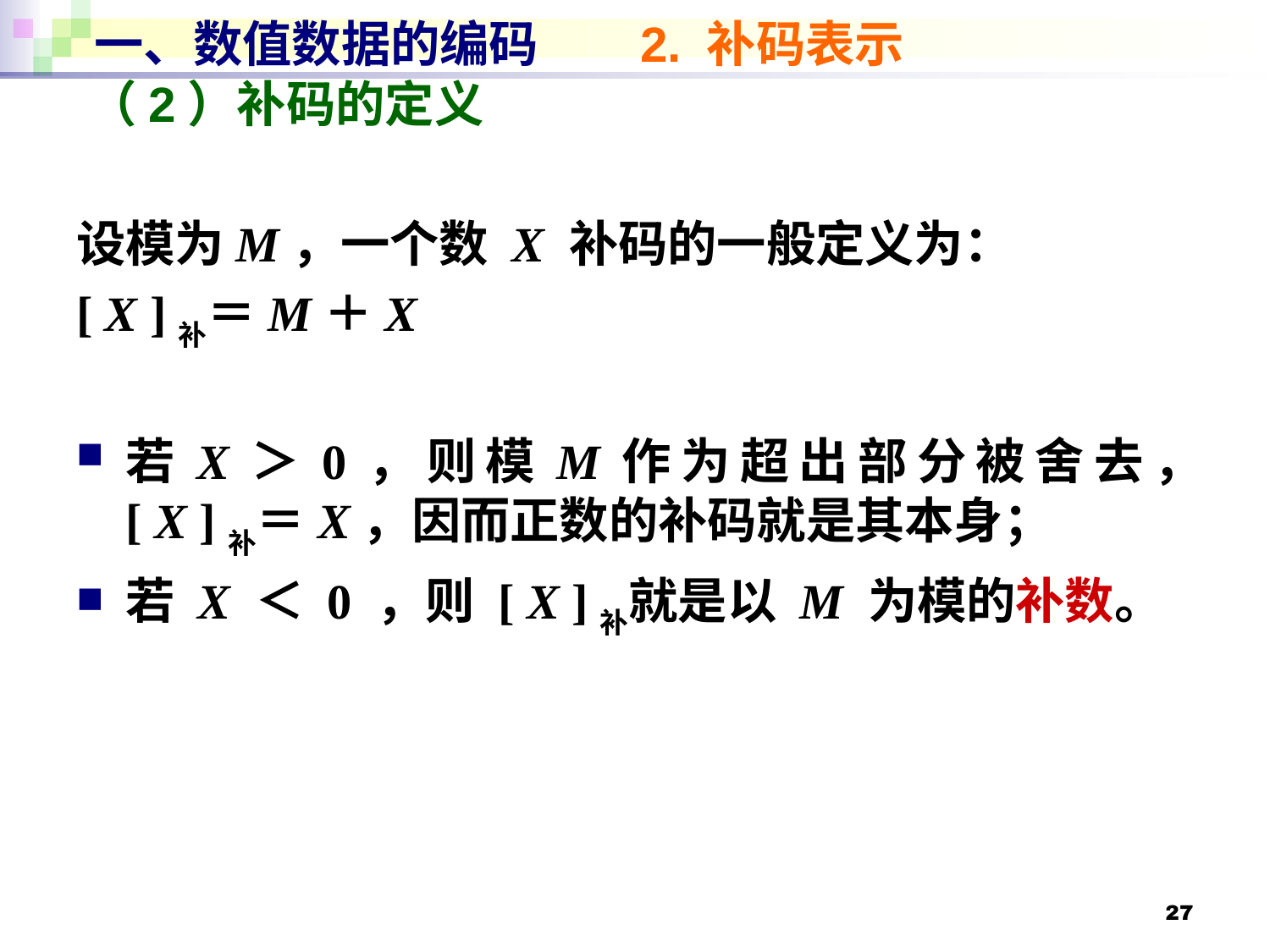

# 一、数值数据的编码        2. 补码表示
（2）补码的定义
设模为M，一个数 X 补码的一般定义为：
[ X ]补＝M＋X

若X＞0，则模M作为超出部分被舍去，
[ X ]补＝X，因而正数的补码就是其本身；
若 X ＜ 0 ，则 [ X ]补就是以 M 为模的补数。
27